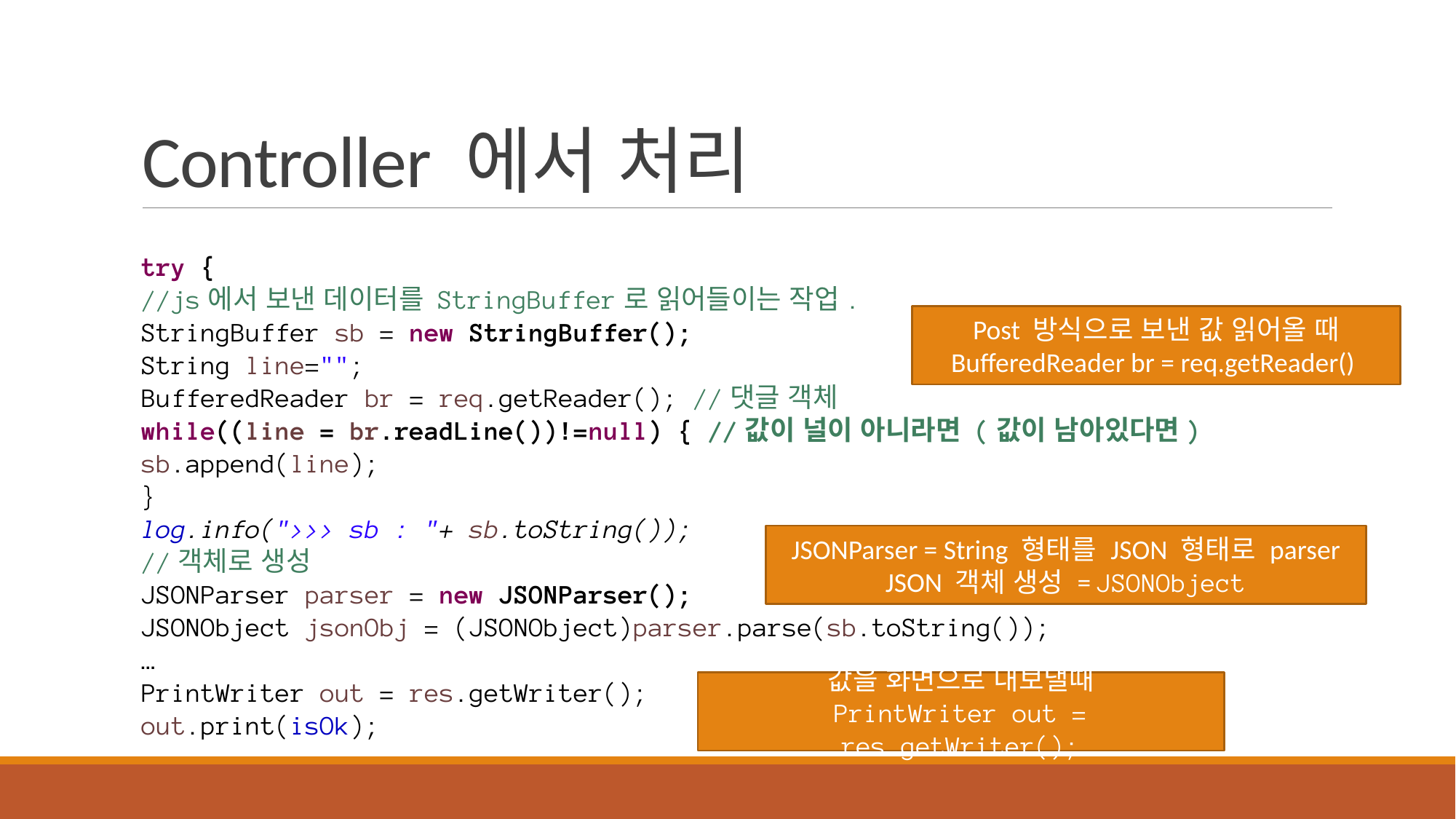

# Controller 에서 처리
try {
//js에서 보낸 데이터를 StringBuffer로 읽어들이는 작업.
StringBuffer sb = new StringBuffer();
String line="";
BufferedReader br = req.getReader(); //댓글 객체
while((line = br.readLine())!=null) { //값이 널이 아니라면 (값이 남아있다면)
sb.append(line);
}
log.info(">>> sb : "+ sb.toString());
//객체로 생성
JSONParser parser = new JSONParser();
JSONObject jsonObj = (JSONObject)parser.parse(sb.toString());
…
PrintWriter out = res.getWriter();
out.print(isOk);
Post 방식으로 보낸 값 읽어올 때
BufferedReader br = req.getReader()
JSONParser = String 형태를 JSON 형태로 parser
JSON 객체 생성 = JSONObject
값을 화면으로 내보낼때
PrintWriter out = res.getWriter();